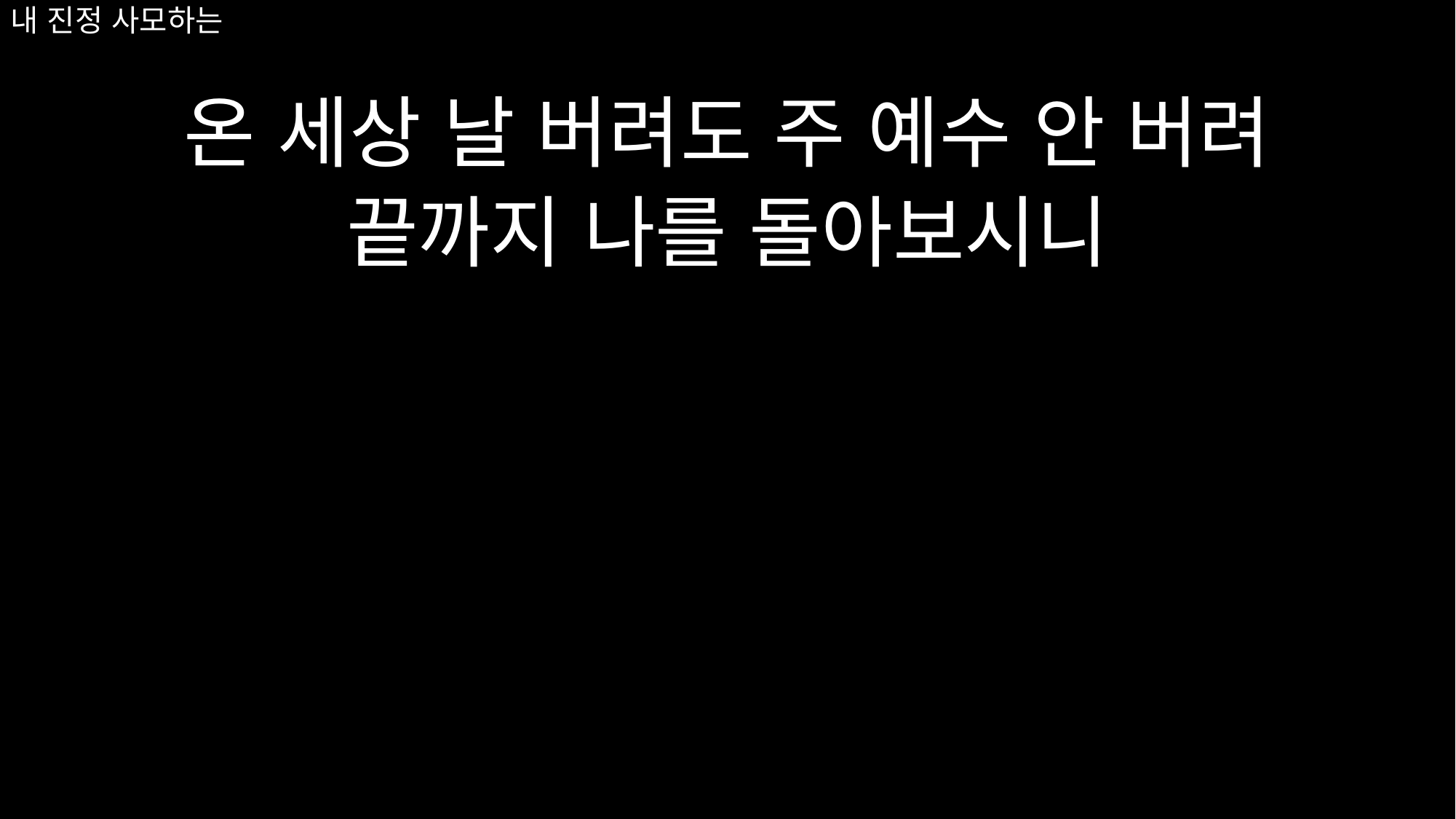

# 내 진정 사모하는
온 세상 날 버려도 주 예수 안 버려
끝까지 나를 돌아보시니